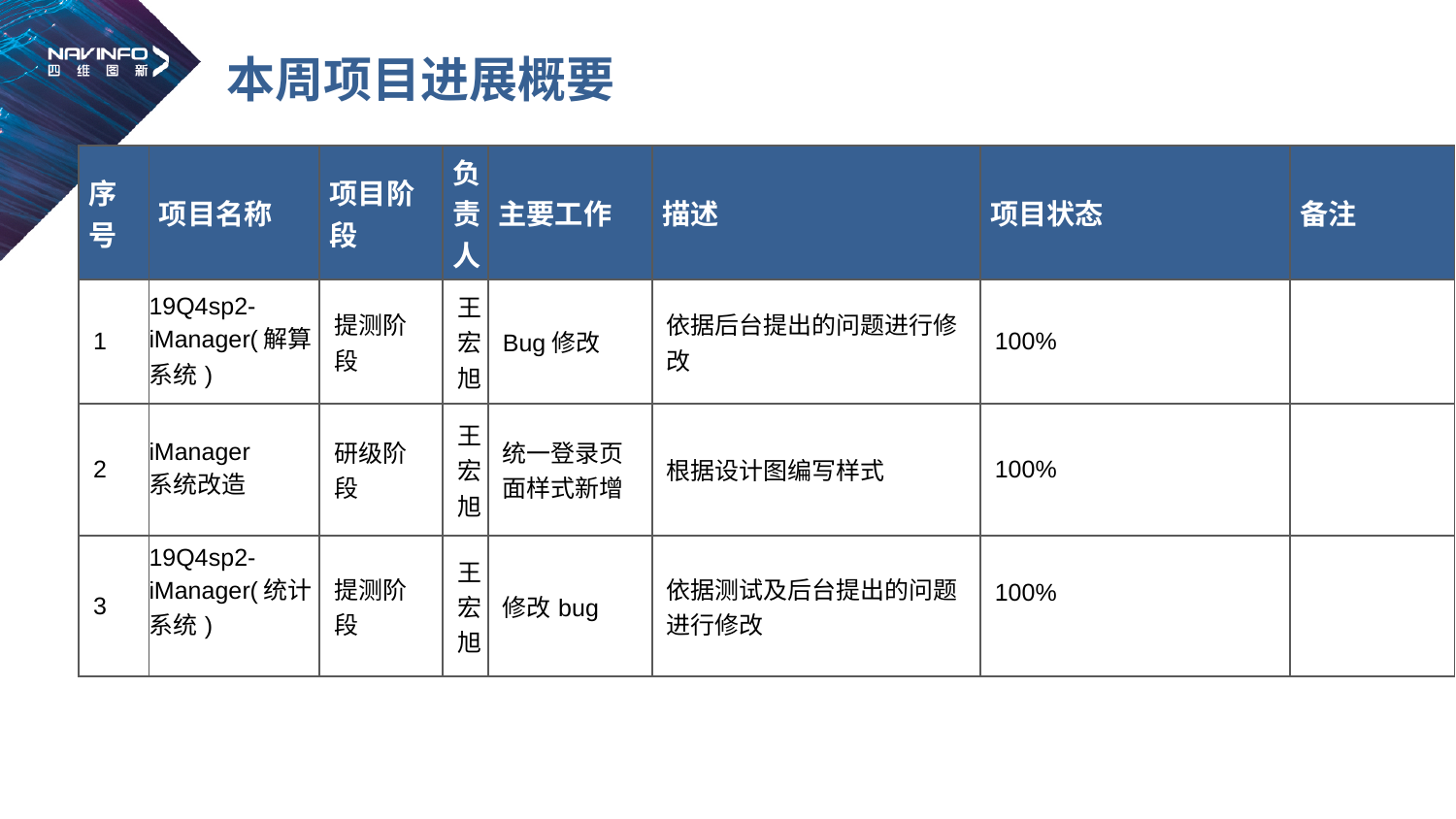

# 本周项目进展概要
| 序号 | 项目名称 | 项目阶段 | 负责人 | 主要工作 | 描述 | 项目状态 | 备注 |
| --- | --- | --- | --- | --- | --- | --- | --- |
| 1 | 19Q4sp2-iManager(解算系统) | 提测阶段 | 王宏旭 | Bug修改 | 依据后台提出的问题进行修改 | 100% |  |
| 2 | iManager系统改造 | 研级阶段 | 王宏旭 | 统一登录页面样式新增 | 根据设计图编写样式 | 100% |  |
| 3 | 19Q4sp2-iManager(统计系统) | 提测阶段 | 王宏旭 | 修改bug | 依据测试及后台提出的问题进行修改 | 100% |  |